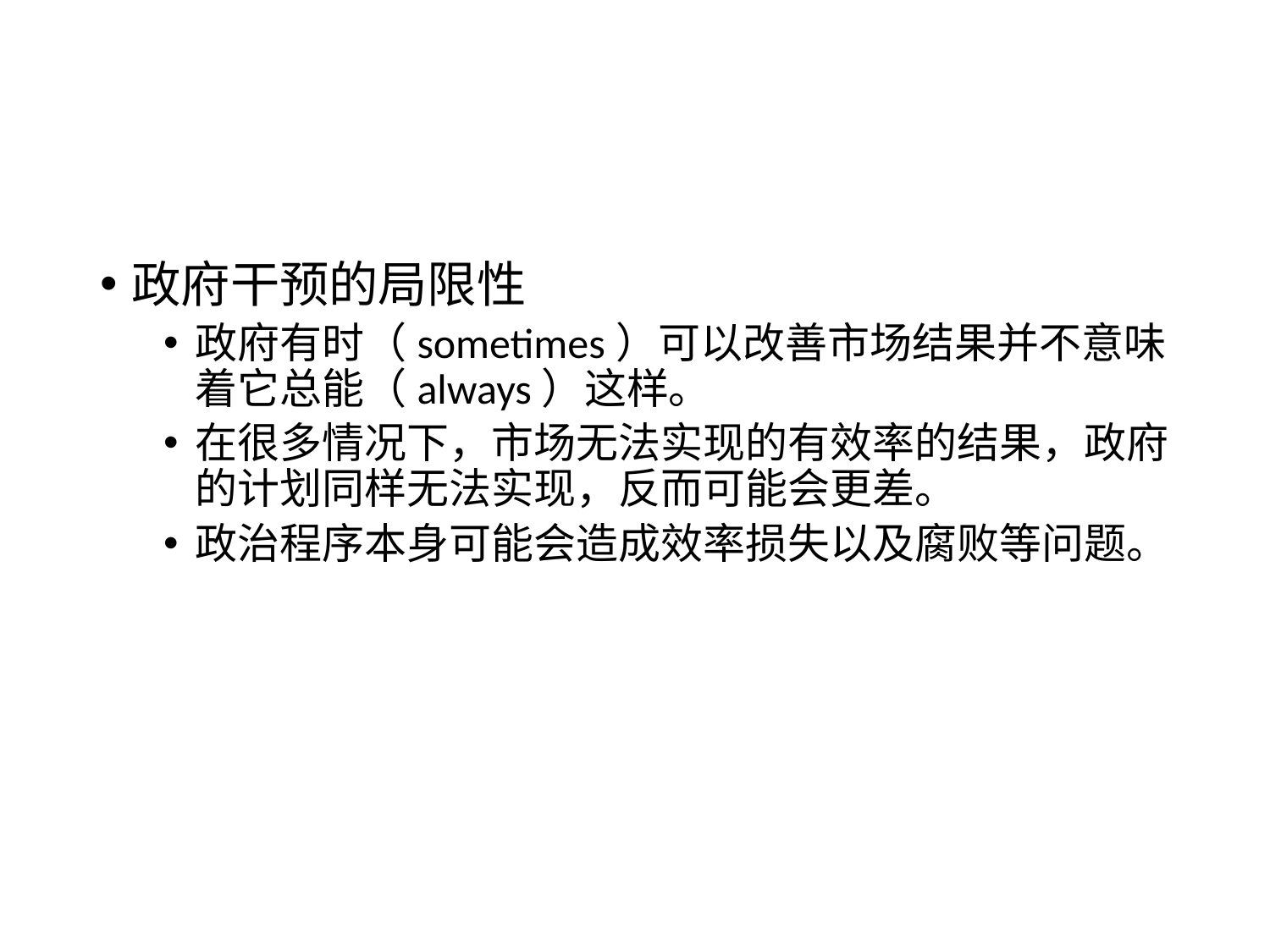

#
政府干预的局限性
政府有时（sometimes）可以改善市场结果并不意味着它总能（always）这样。
在很多情况下，市场无法实现的有效率的结果，政府的计划同样无法实现，反而可能会更差。
政治程序本身可能会造成效率损失以及腐败等问题。